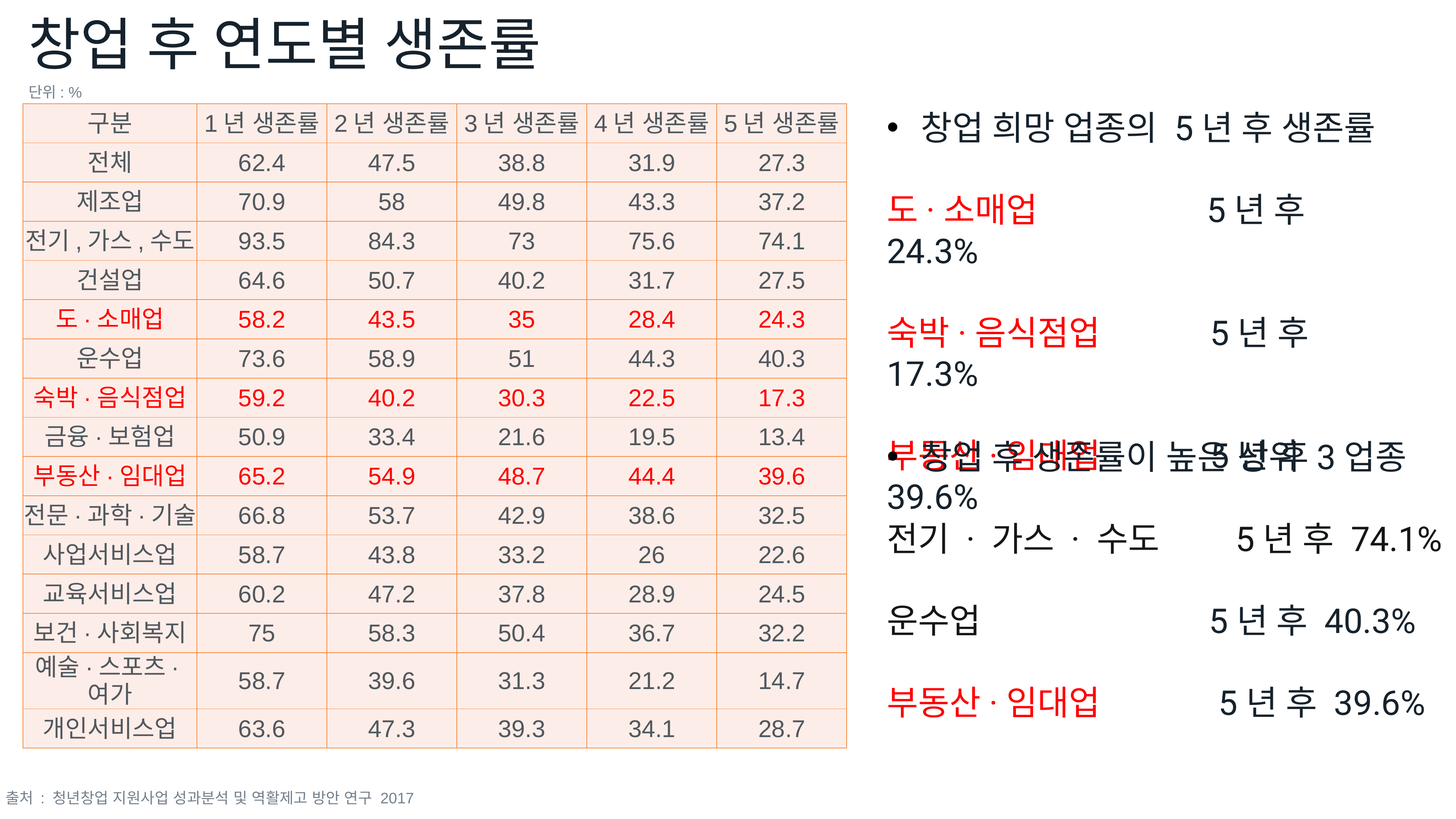

창업 후 연도별 생존률
단위: %
| 구분 | 1년 생존률 | 2년 생존률 | 3년 생존률 | 4년 생존률 | 5년 생존률 |
| --- | --- | --- | --- | --- | --- |
| 전체 | 62.4 | 47.5 | 38.8 | 31.9 | 27.3 |
| 제조업 | 70.9 | 58 | 49.8 | 43.3 | 37.2 |
| 전기,가스,수도 | 93.5 | 84.3 | 73 | 75.6 | 74.1 |
| 건설업 | 64.6 | 50.7 | 40.2 | 31.7 | 27.5 |
| 도·소매업 | 58.2 | 43.5 | 35 | 28.4 | 24.3 |
| 운수업 | 73.6 | 58.9 | 51 | 44.3 | 40.3 |
| 숙박·음식점업 | 59.2 | 40.2 | 30.3 | 22.5 | 17.3 |
| 금융·보험업 | 50.9 | 33.4 | 21.6 | 19.5 | 13.4 |
| 부동산·임대업 | 65.2 | 54.9 | 48.7 | 44.4 | 39.6 |
| 전문·과학·기술 | 66.8 | 53.7 | 42.9 | 38.6 | 32.5 |
| 사업서비스업 | 58.7 | 43.8 | 33.2 | 26 | 22.6 |
| 교육서비스업 | 60.2 | 47.2 | 37.8 | 28.9 | 24.5 |
| 보건·사회복지 | 75 | 58.3 | 50.4 | 36.7 | 32.2 |
| 예술·스포츠·여가 | 58.7 | 39.6 | 31.3 | 21.2 | 14.7 |
| 개인서비스업 | 63.6 | 47.3 | 39.3 | 34.1 | 28.7 |
창업 희망 업종의 5년 후 생존률

도·소매업                   5년 후 24.3%

숙박·음식점업            5년 후 17.3%

부동산·임대업            5년 후 39.6%

창업 후 생존률이 높은 상위 3업종

전기 · 가스 · 수도        5년 후 74.1%

운수업                          5년 후 40.3%

부동산·임대업             5년 후 39.6%

출처 : 청년창업 지원사업 성과분석 및 역활제고 방안 연구 2017